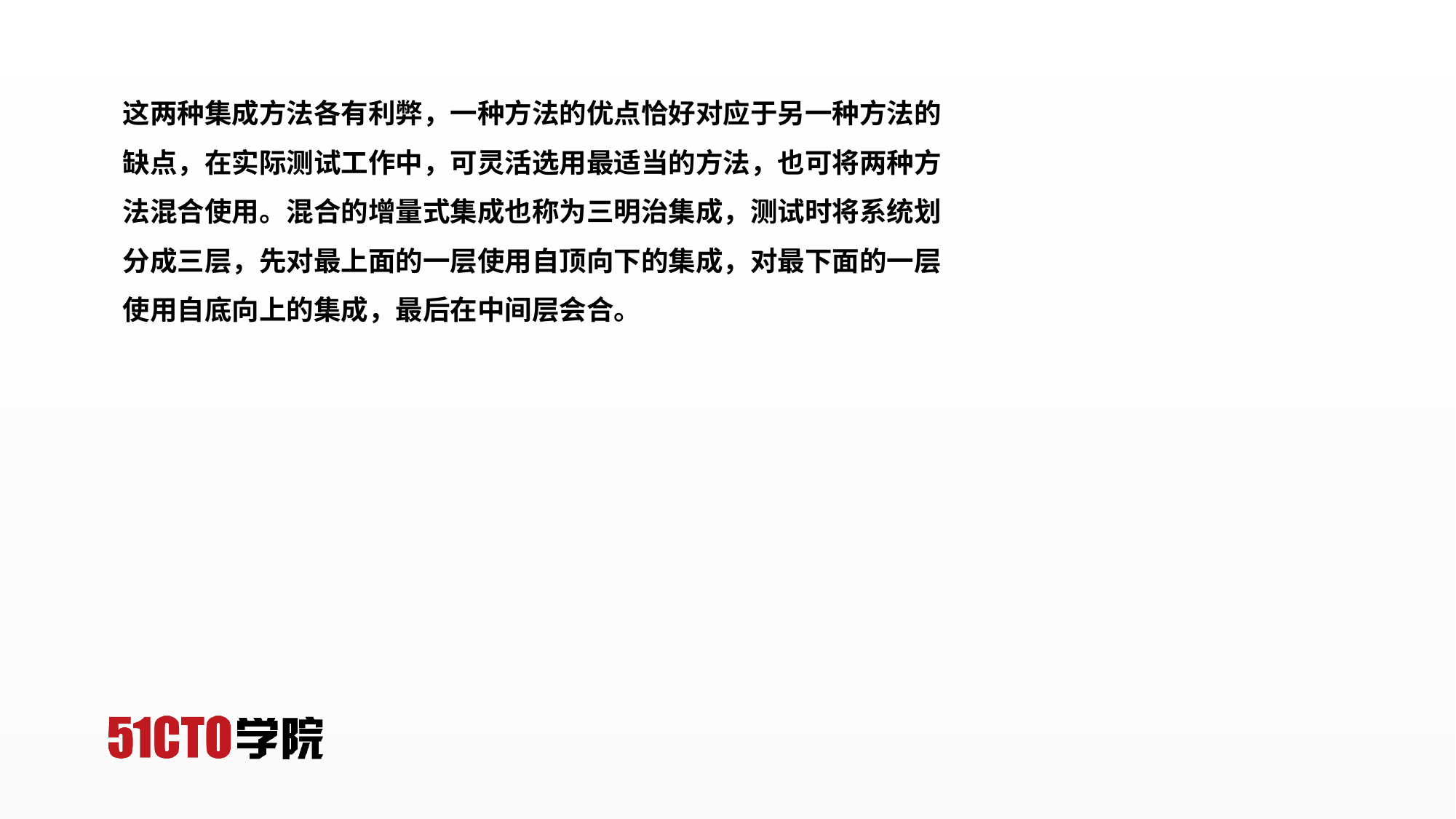

这两种集成方法各有利弊，一种方法的优点恰好对应于另一种方法的缺点，在实际测试工作中，可灵活选用最适当的方法，也可将两种方法混合使用。混合的增量式集成也称为三明治集成，测试时将系统划分成三层，先对最上面的一层使用自顶向下的集成，对最下面的一层使用自底向上的集成，最后在中间层会合。